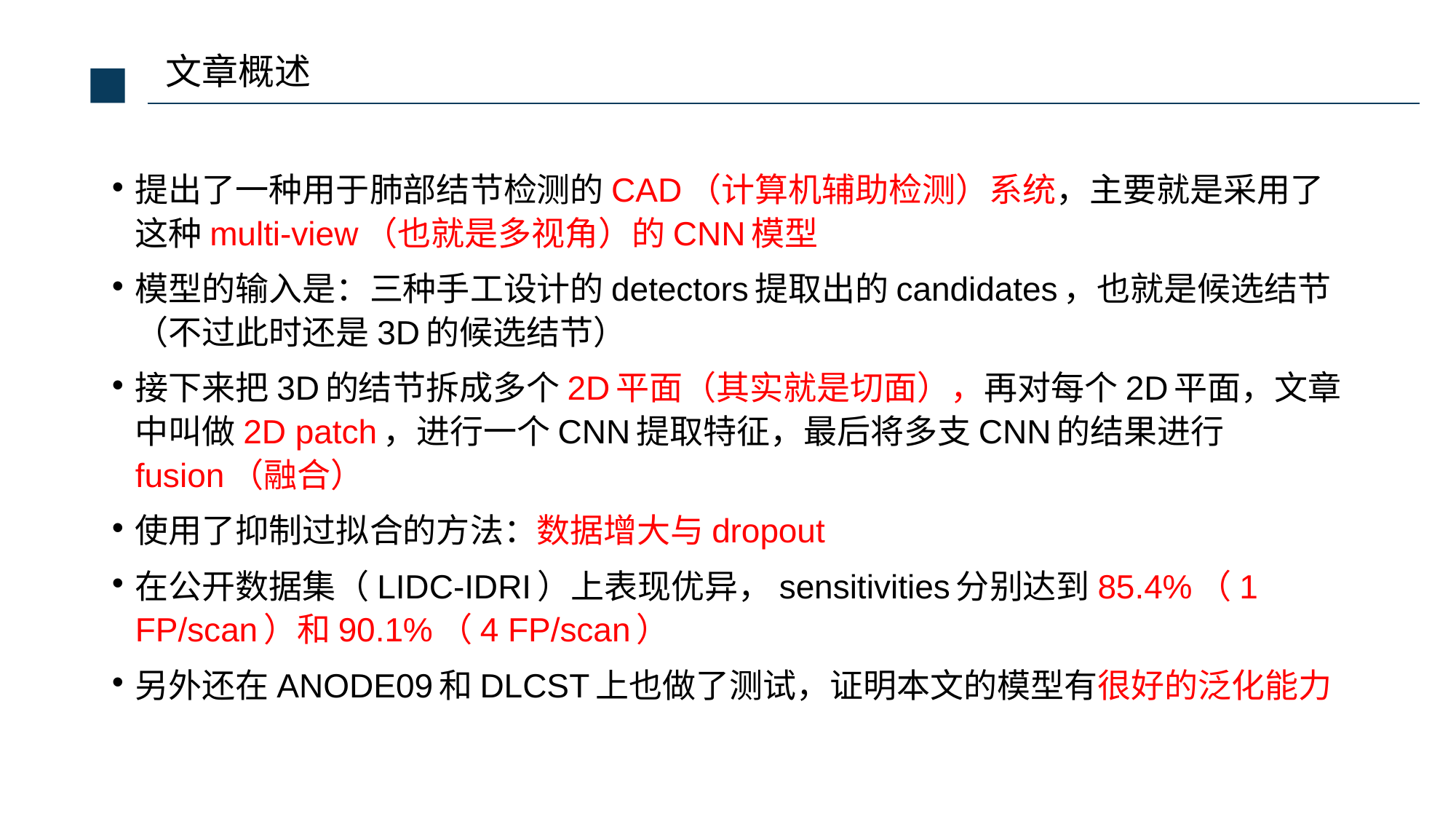

文章概述

提出了一种用于肺部结节检测的CAD（计算机辅助检测）系统，主要就是采用了这种multi-view（也就是多视角）的CNN模型
模型的输入是：三种手工设计的detectors提取出的candidates，也就是候选结节（不过此时还是3D的候选结节）
接下来把3D的结节拆成多个2D平面（其实就是切面），再对每个2D平面，文章中叫做2D patch，进行一个CNN提取特征，最后将多支CNN的结果进行fusion（融合）
使用了抑制过拟合的方法：数据增大与dropout
在公开数据集（LIDC-IDRI）上表现优异，sensitivities分别达到85.4%（1 FP/scan）和90.1%（4 FP/scan）
另外还在ANODE09和DLCST上也做了测试，证明本文的模型有很好的泛化能力